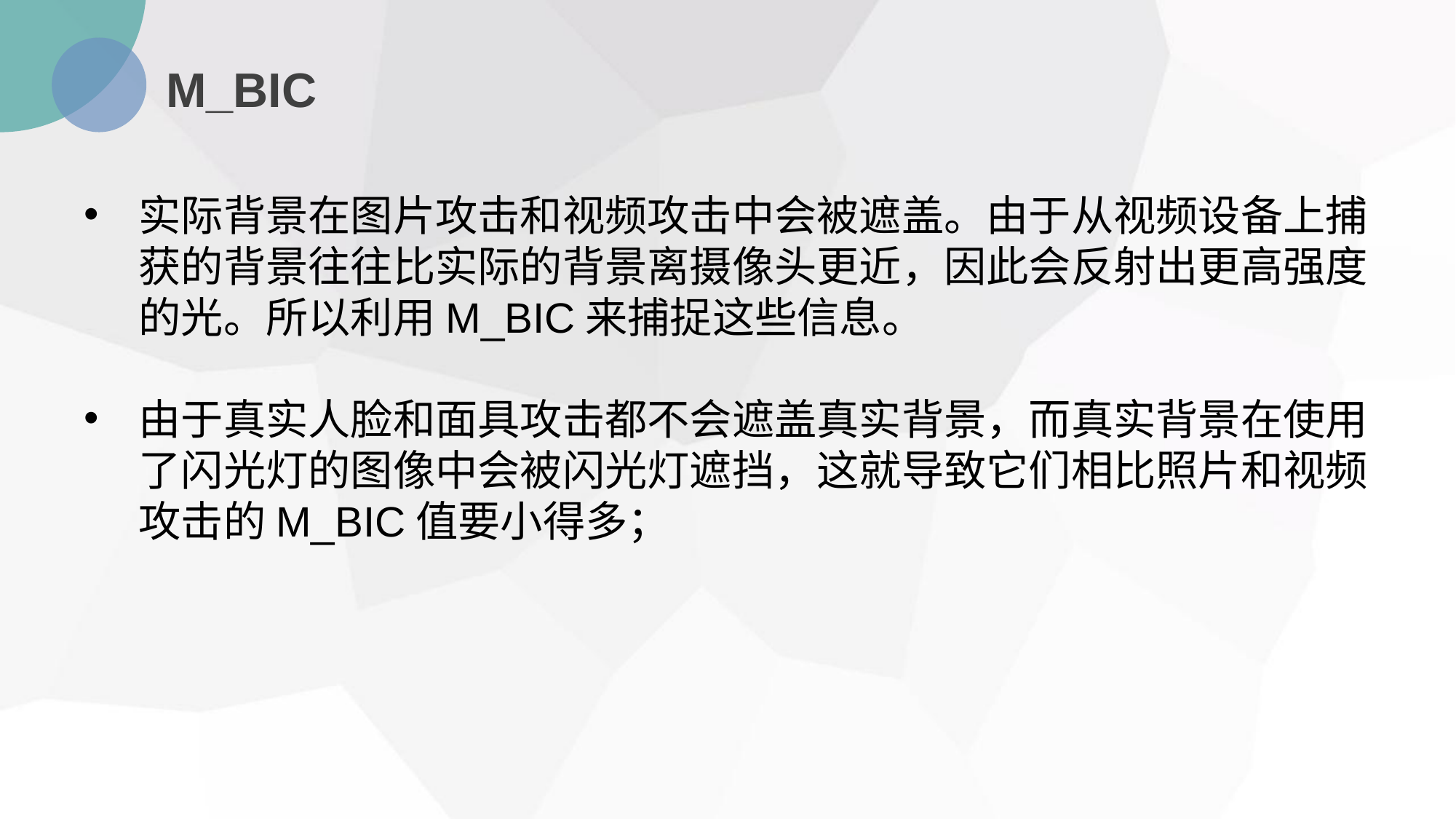

M_BIC

实际背景在图片攻击和视频攻击中会被遮盖。由于从视频设备上捕获的背景往往比实际的背景离摄像头更近，因此会反射出更高强度的光。所以利用M_BIC来捕捉这些信息。

由于真实人脸和面具攻击都不会遮盖真实背景，而真实背景在使用了闪光灯的图像中会被闪光灯遮挡，这就导致它们相比照片和视频攻击的M_BIC值要小得多；